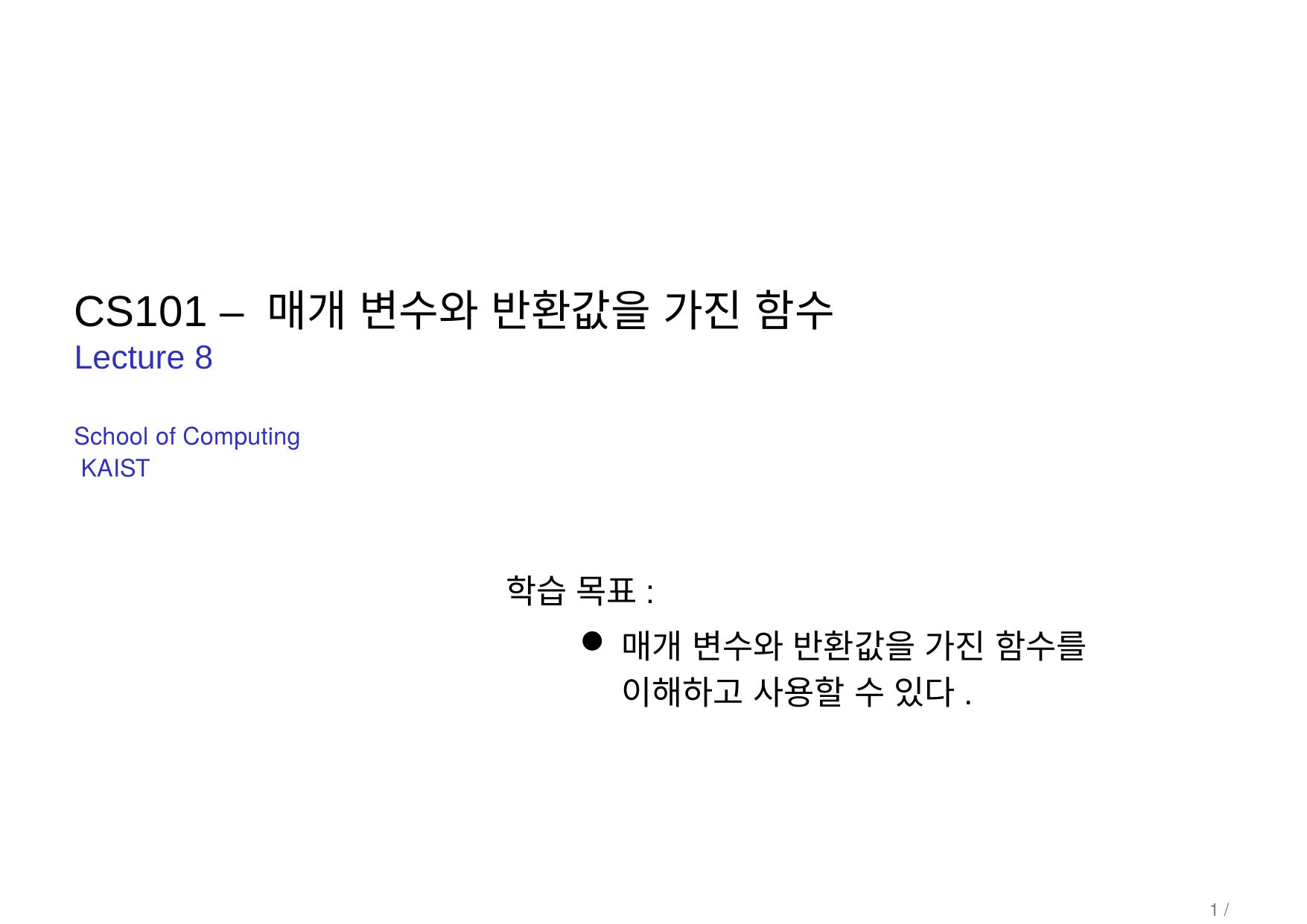

# CS101 – 매개 변수와 반환값을 가진 함수 Lecture 8
School of Computing  KAIST
학습 목표:
매개 변수와 반환값을 가진 함수를
이해하고 사용할 수 있다.
1 / 17